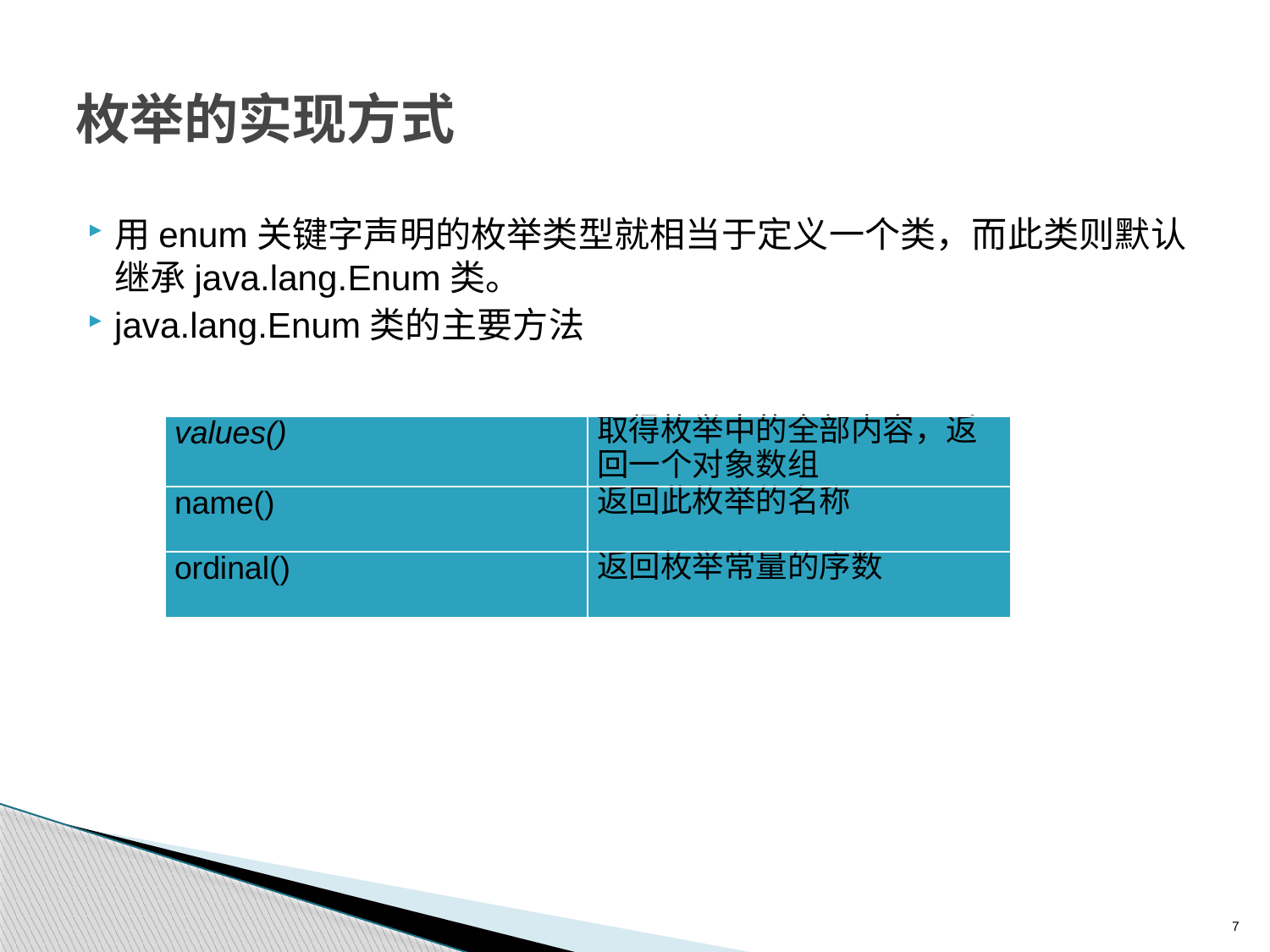

# 枚举的实现方式
用enum关键字声明的枚举类型就相当于定义一个类，而此类则默认继承java.lang.Enum类。
java.lang.Enum类的主要方法

| values() | 取得枚举中的全部内容，返回一个对象数组 |
| --- | --- |
| name() | 返回此枚举的名称 |
| ordinal() | 返回枚举常量的序数 |
7